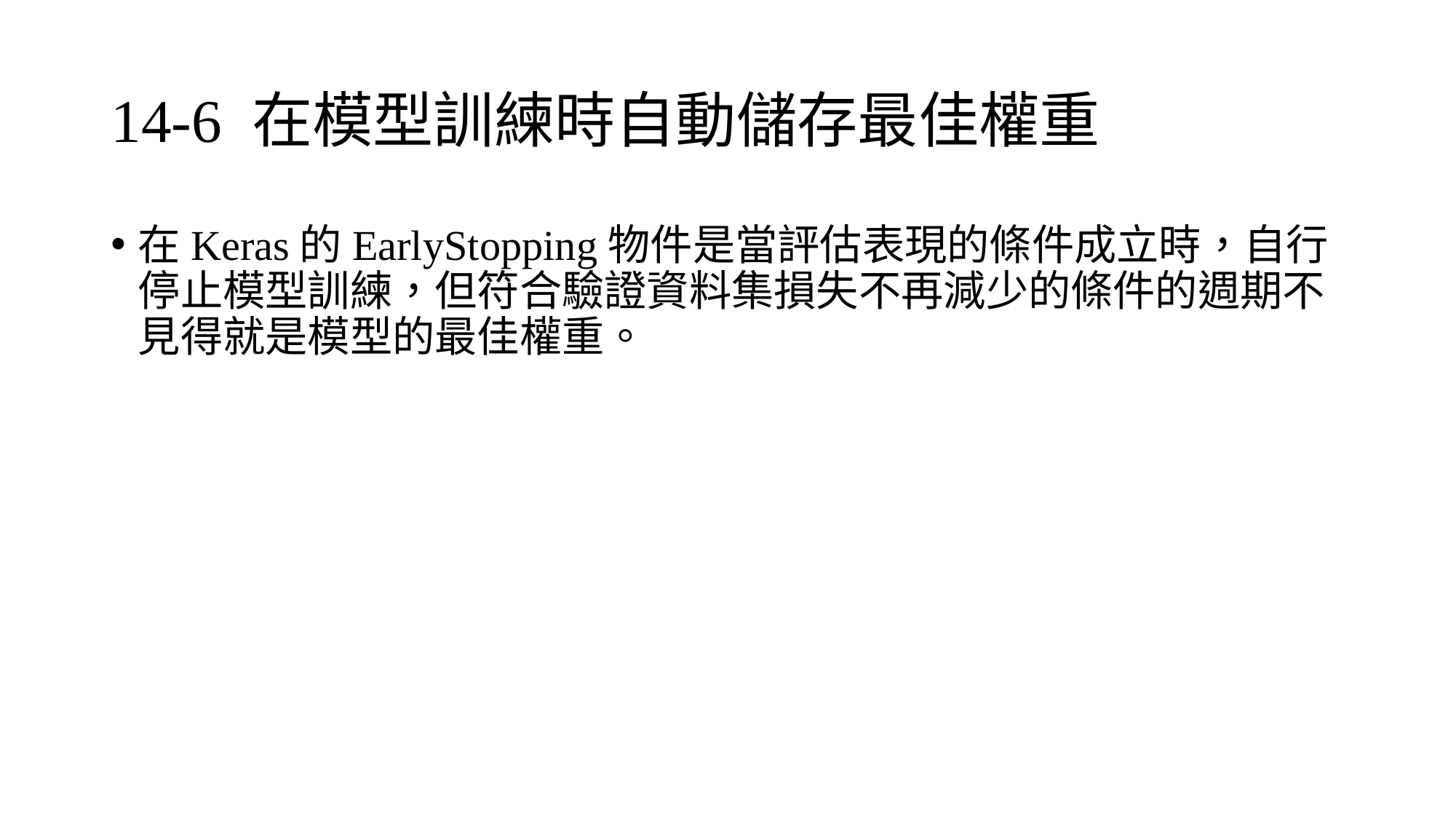

# 14-6 在模型訓練時自動儲存最佳權重
在Keras的EarlyStopping物件是當評估表現的條件成立時，自行停止模型訓練，但符合驗證資料集損失不再減少的條件的週期不見得就是模型的最佳權重。